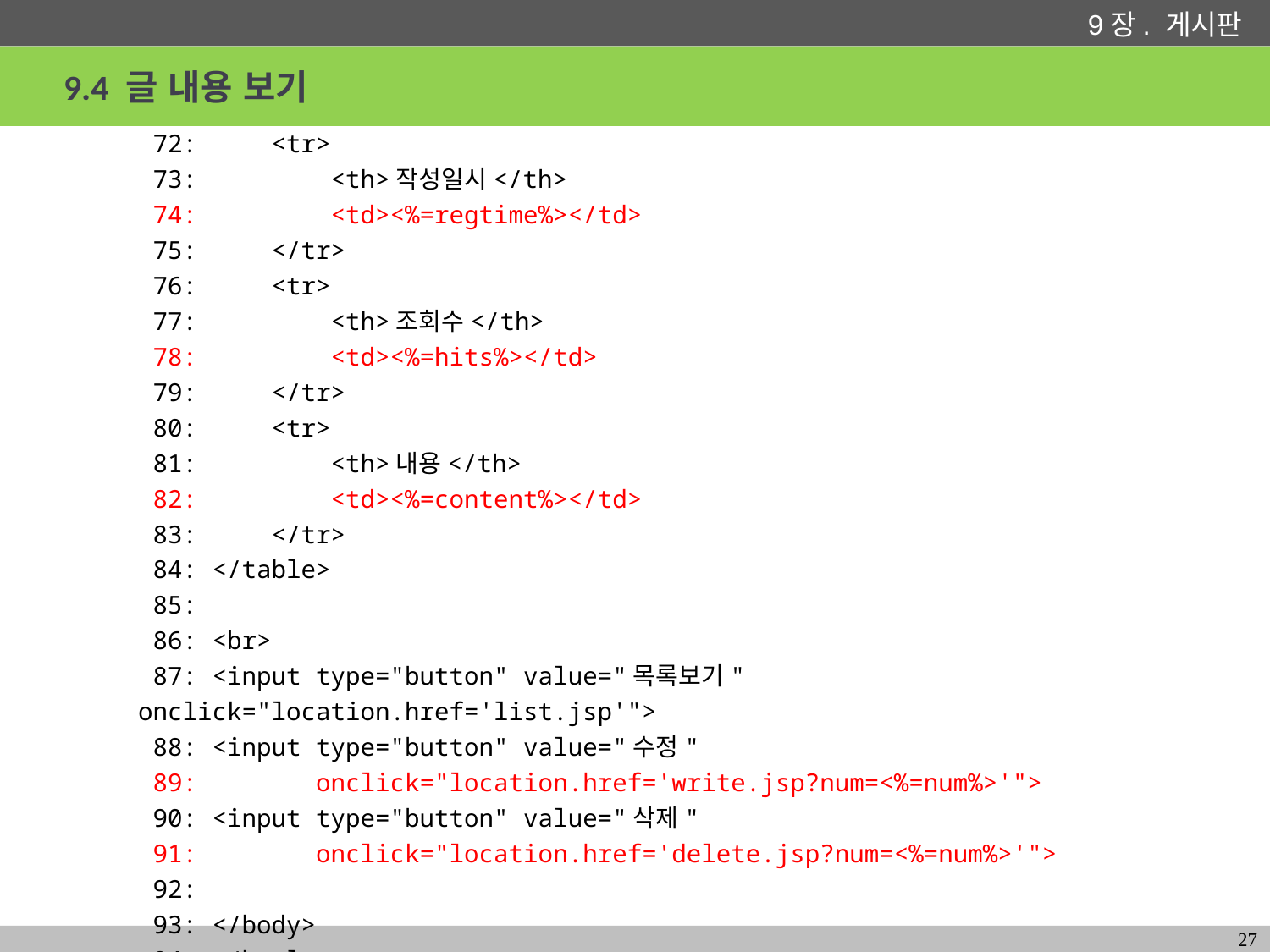

# 9.4 글 내용 보기
 72:     <tr>
 73:         <th>작성일시</th>
 74:         <td><%=regtime%></td>
 75:     </tr>
 76:     <tr>
 77:         <th>조회수</th>
 78:         <td><%=hits%></td>
 79:     </tr>
 80:     <tr>
 81:         <th>내용</th>
 82:         <td><%=content%></td>
 83:     </tr>
 84: </table>
 85:
 86: <br>
 87: <input type="button" value="목록보기" onclick="location.href='list.jsp'">
 88: <input type="button" value="수정"
 89:        onclick="location.href='write.jsp?num=<%=num%>'">
 90: <input type="button" value="삭제"
 91:        onclick="location.href='delete.jsp?num=<%=num%>'">
 92:
 93: </body>
 94: </html>
27